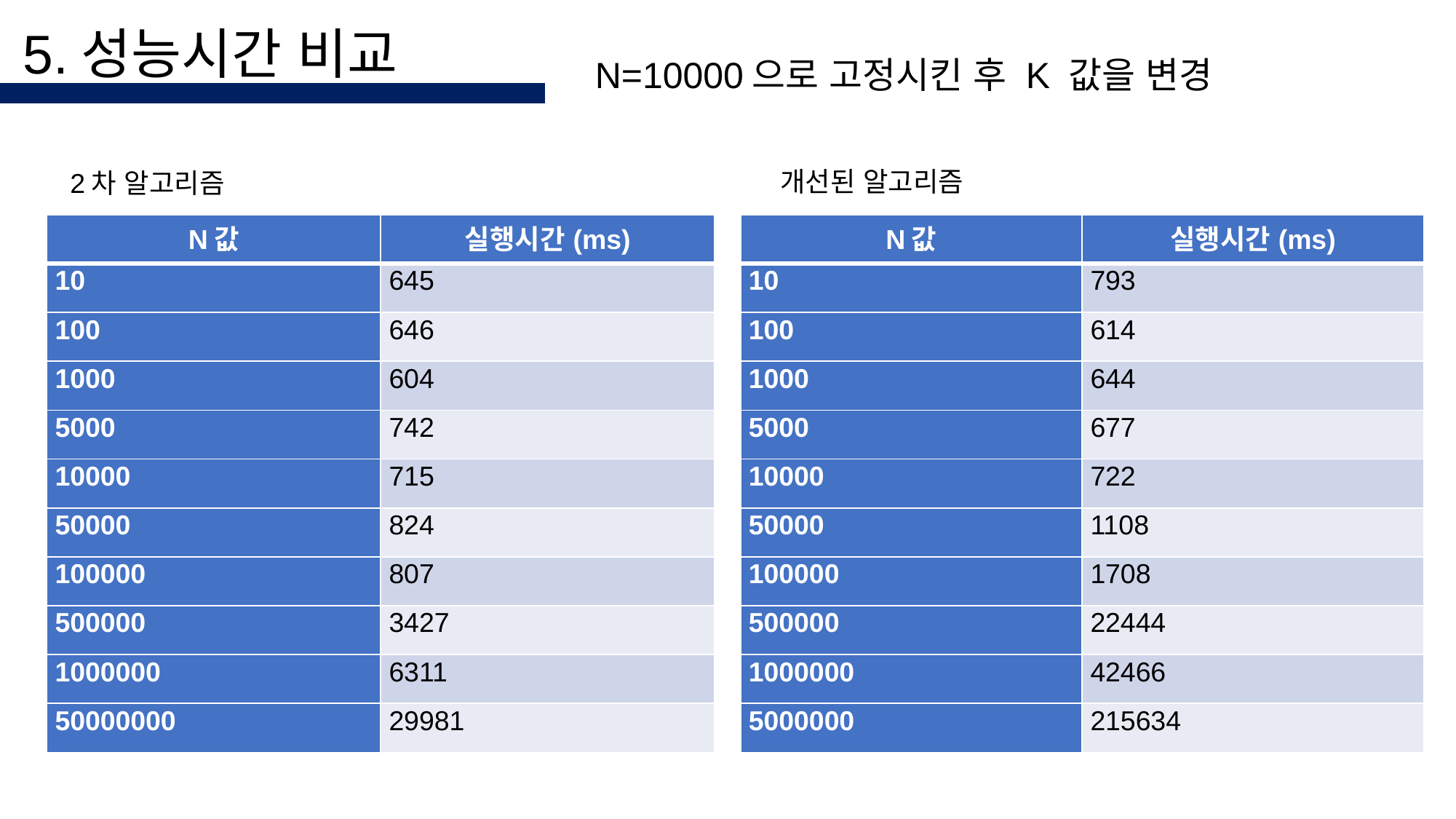

5.성능시간 비교
N=10000으로 고정시킨 후 K 값을 변경

개선된 알고리즘
2차 알고리즘
| N값 | 실행시간(ms) |
| --- | --- |
| 10 | 645 |
| 100 | 646 |
| 1000 | 604 |
| 5000 | 742 |
| 10000 | 715 |
| 50000 | 824 |
| 100000 | 807 |
| 500000 | 3427 |
| 1000000 | 6311 |
| 50000000 | 29981 |
| N값 | 실행시간(ms) |
| --- | --- |
| 10 | 793 |
| 100 | 614 |
| 1000 | 644 |
| 5000 | 677 |
| 10000 | 722 |
| 50000 | 1108 |
| 100000 | 1708 |
| 500000 | 22444 |
| 1000000 | 42466 |
| 5000000 | 215634 |